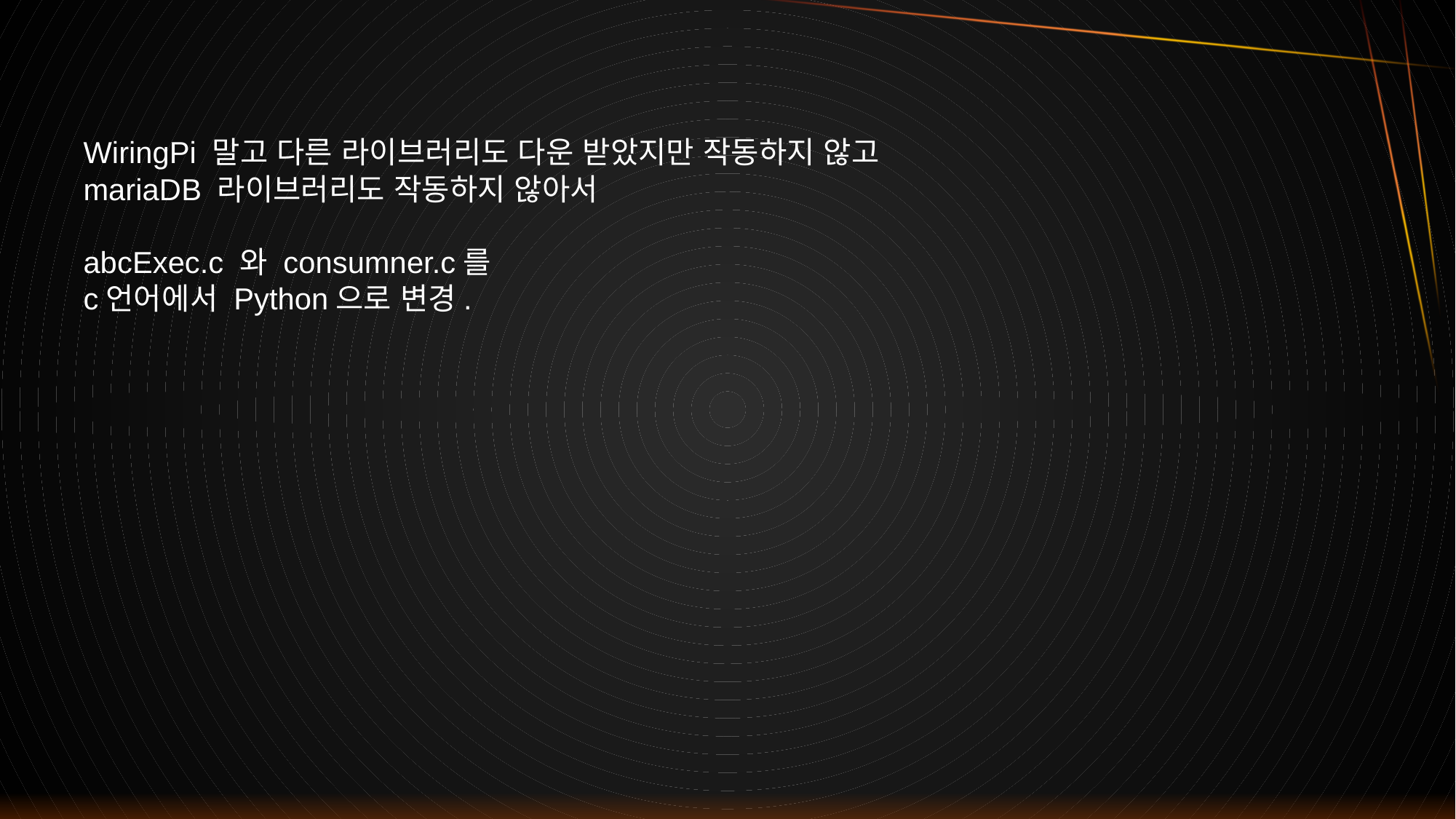

WiringPi 말고 다른 라이브러리도 다운 받았지만 작동하지 않고
mariaDB 라이브러리도 작동하지 않아서

abcExec.c 와 consumner.c를
c언어에서 Python으로 변경.